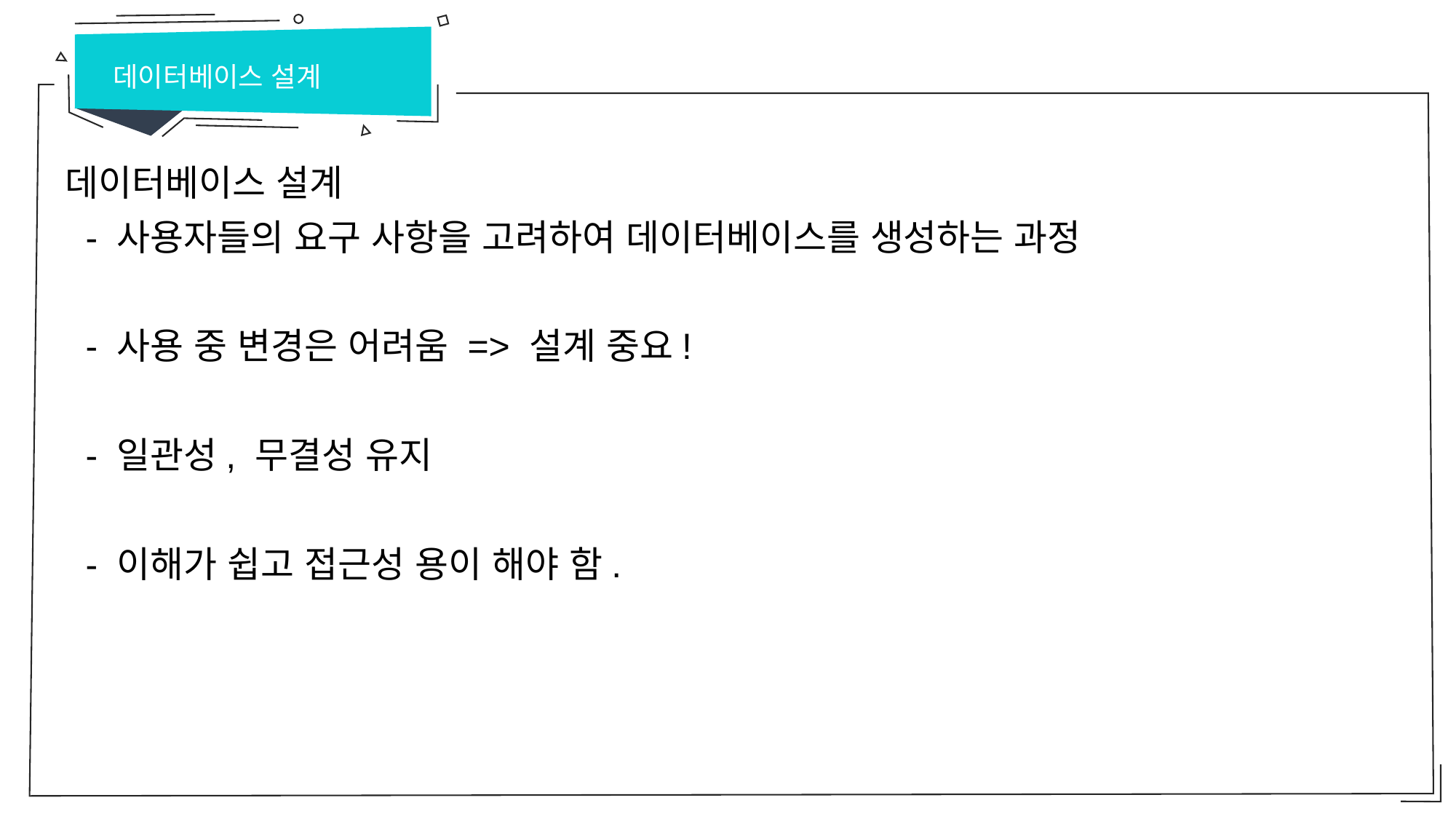

데이터베이스 설계
데이터베이스 설계
  - 사용자들의 요구 사항을 고려하여 데이터베이스를 생성하는 과정

  - 사용 중 변경은 어려움 => 설계 중요!

  - 일관성, 무결성 유지

  - 이해가 쉽고 접근성 용이 해야 함.